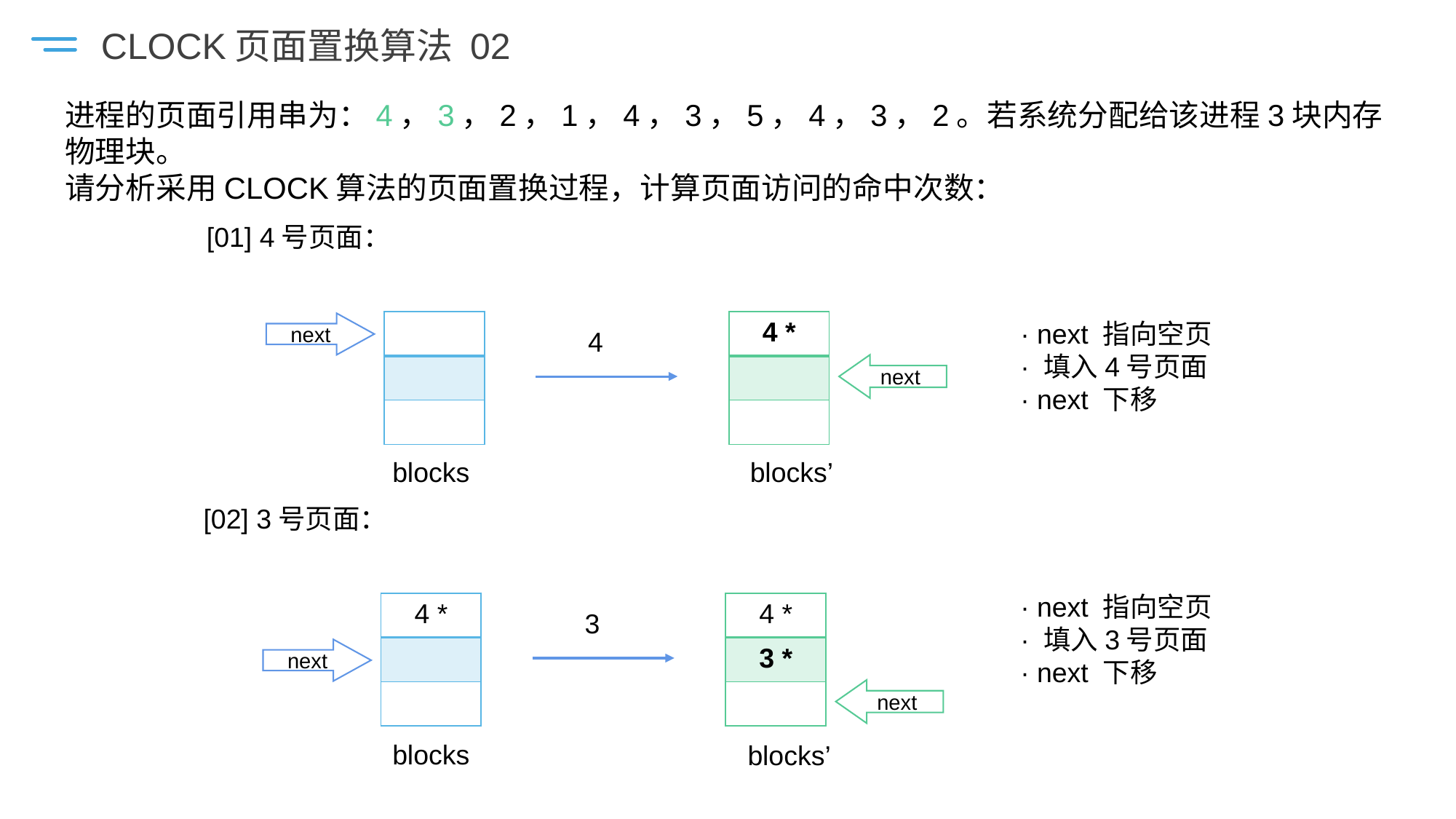

CLOCK页面置换算法 02
进程的页面引用串为：4，3，2，1，4，3，5，4，3，2。若系统分配给该进程3块内存物理块。
请分析采用CLOCK算法的页面置换过程，计算页面访问的命中次数：

[01] 4号页面：
· next 指向空页
· 填入4号页面
· next 下移
|  |
| --- |
|  |
|  |
| 4 \* |
| --- |
|  |
|  |
next
4
next
blocks’
blocks
[02] 3号页面：

· next 指向空页
· 填入3号页面
· next 下移
| 4 \* |
| --- |
|  |
|  |
| 4 \* |
| --- |
| 3 \* |
|  |
3
next
next
blocks
blocks’